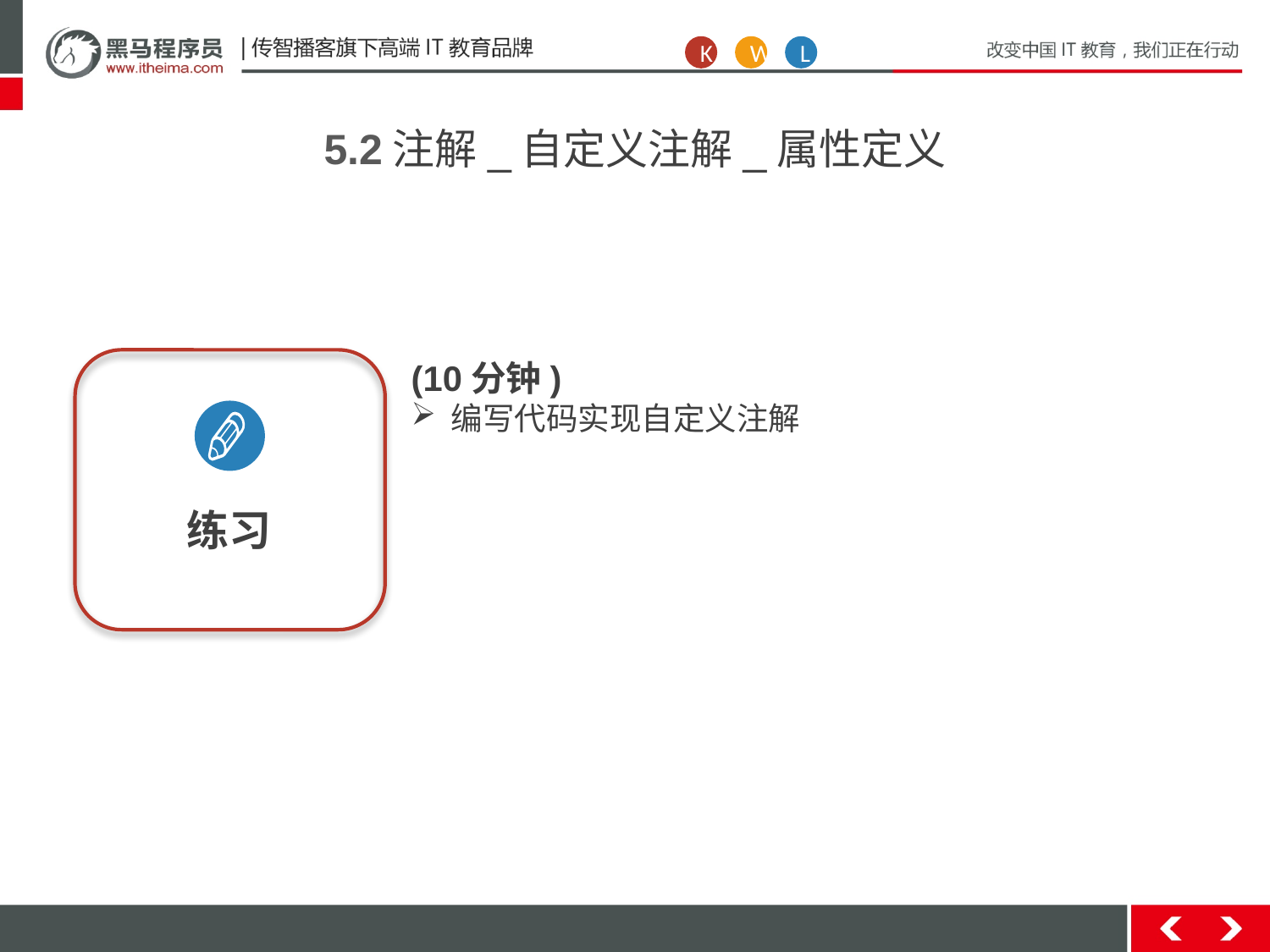

K
W
L
5.2注解_自定义注解_属性定义

练习
(10分钟)
编写代码实现自定义注解